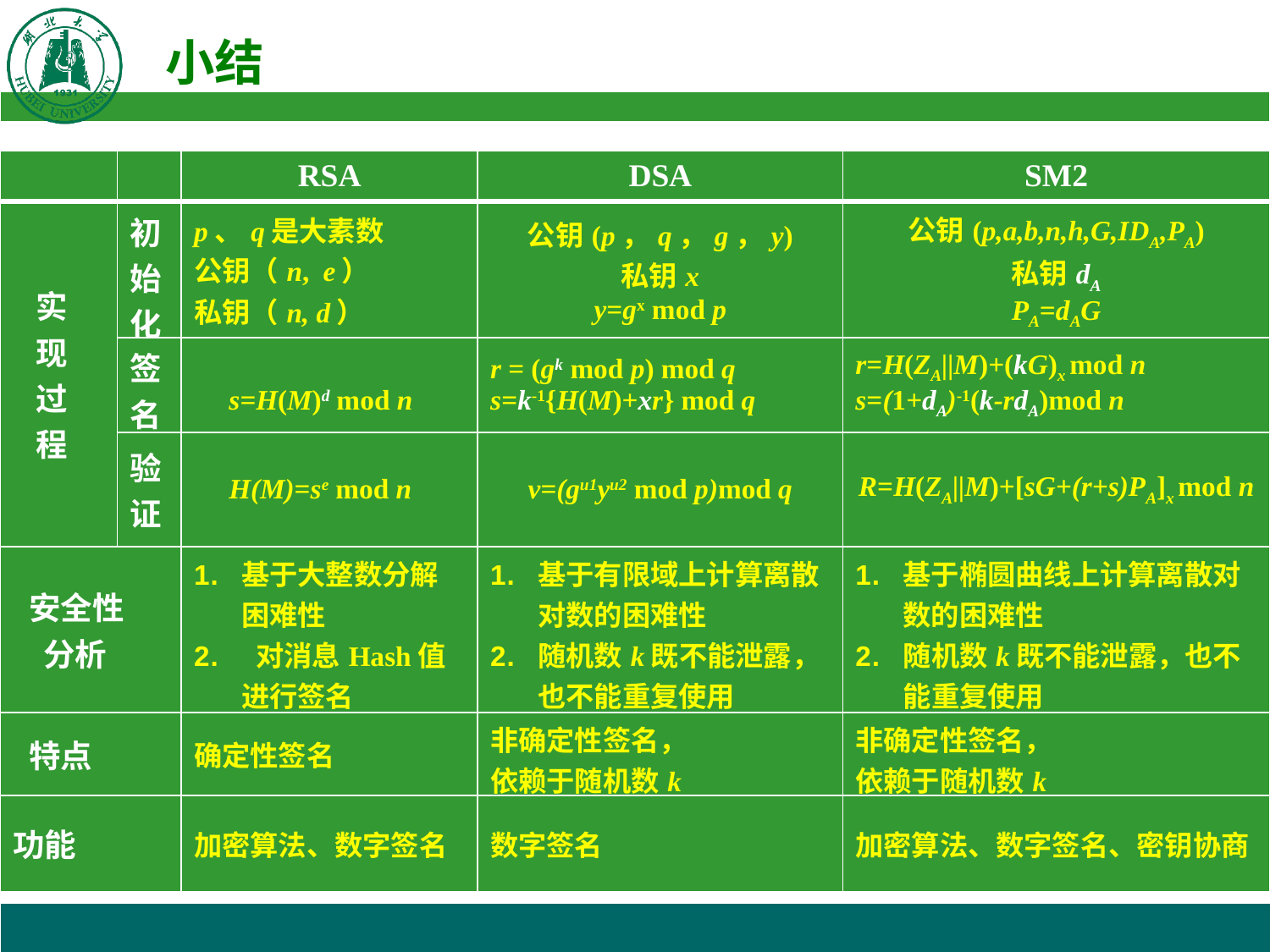

|  |  | RSA | DSA | SM2 |
| --- | --- | --- | --- | --- |
| 实 现 过 程 | 初始化 | p、q是大素数 公钥（n, e） 私钥（n, d） | 公钥(p，q，g，y) 私钥x y=gx mod p | 公钥(p,a,b,n,h,G,IDA,PA) 私钥dA PA=dAG |
|  | 签名 | s=H(M)d mod n | r = (gk mod p) mod q s=k-1{H(M)+xr} mod q | r=H(ZA||M)+(kG)x mod n s=(1+dA)-1(k-rdA)mod n |
|  | 验证 | H(M)=se mod n | v=(gu1yu2 mod p)mod q | R=H(ZA||M)+[sG+(r+s)PA]x mod n |
| 安全性 分析 |  | 基于大整数分解困难性 对消息Hash值进行签名 | 基于有限域上计算离散对数的困难性 随机数k既不能泄露，也不能重复使用 | 基于椭圆曲线上计算离散对数的困难性 随机数k既不能泄露，也不能重复使用 |
| 特点 |  | 确定性签名 | 非确定性签名， 依赖于随机数k | 非确定性签名， 依赖于随机数k |
| 功能 |  | 加密算法、数字签名 | 数字签名 | 加密算法、数字签名、密钥协商 |